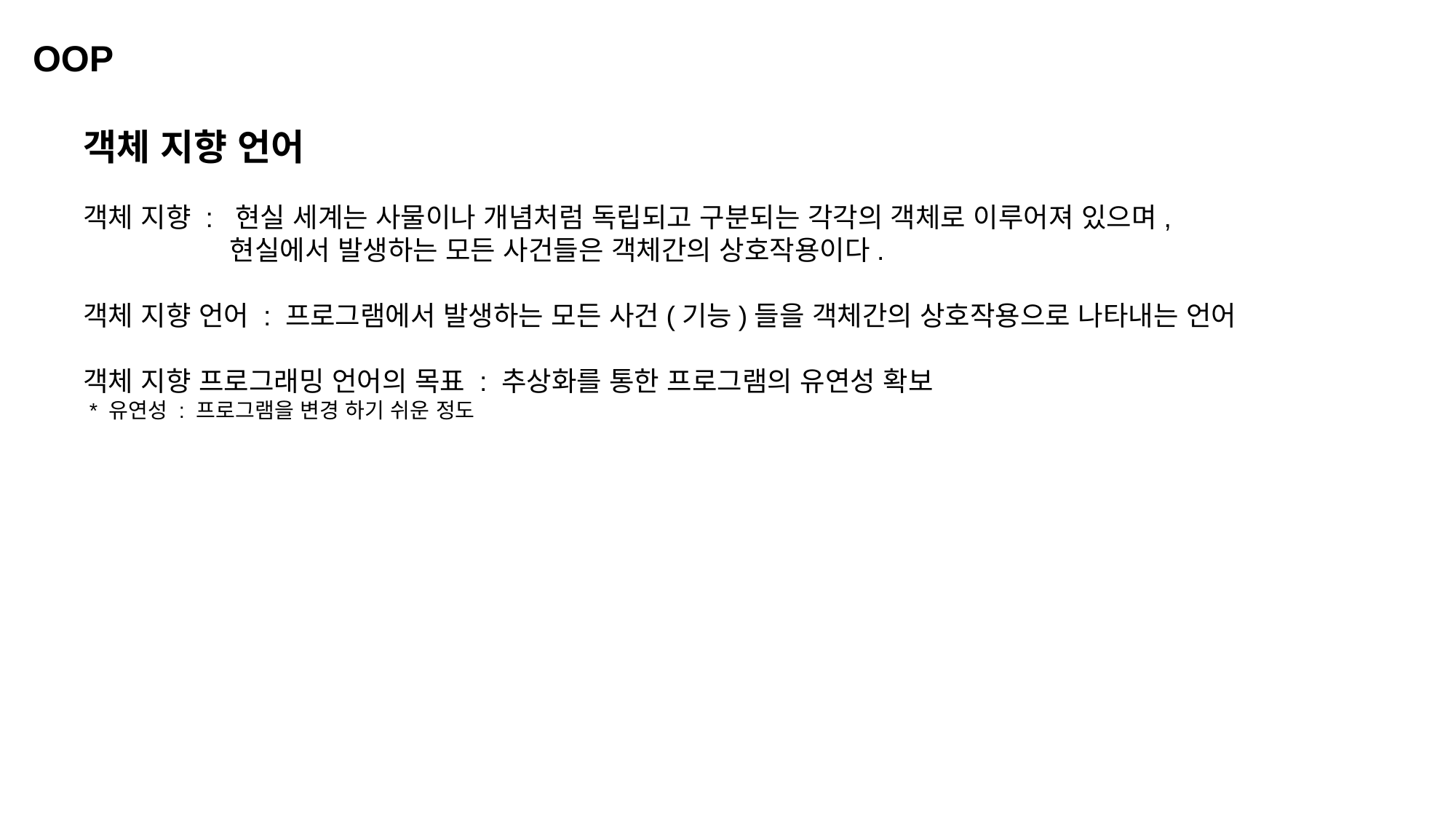

OOP
객체 지향 언어

객체 지향 :  현실 세계는 사물이나 개념처럼 독립되고 구분되는 각각의 객체로 이루어져 있으며,
	    현실에서 발생하는 모든 사건들은 객체간의 상호작용이다.

객체 지향 언어 : 프로그램에서 발생하는 모든 사건(기능)들을 객체간의 상호작용으로 나타내는 언어

객체 지향 프로그래밍 언어의 목표 : 추상화를 통한 프로그램의 유연성 확보
 * 유연성 : 프로그램을 변경 하기 쉬운 정도